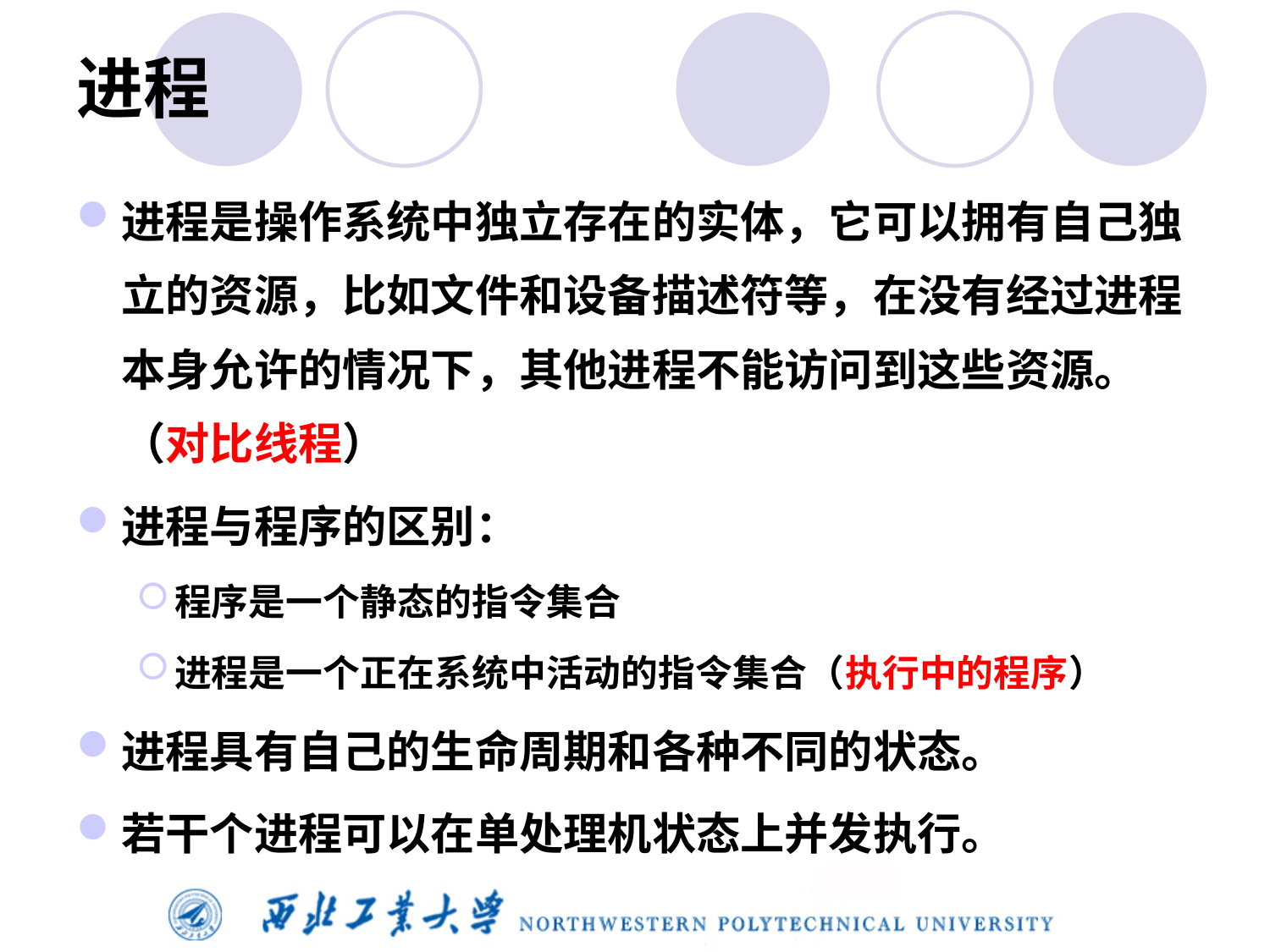

# 进程
进程是操作系统中独立存在的实体，它可以拥有自己独立的资源，比如文件和设备描述符等，在没有经过进程本身允许的情况下，其他进程不能访问到这些资源。（对比线程）
进程与程序的区别：
程序是一个静态的指令集合
进程是一个正在系统中活动的指令集合（执行中的程序）
进程具有自己的生命周期和各种不同的状态。
若干个进程可以在单处理机状态上并发执行。